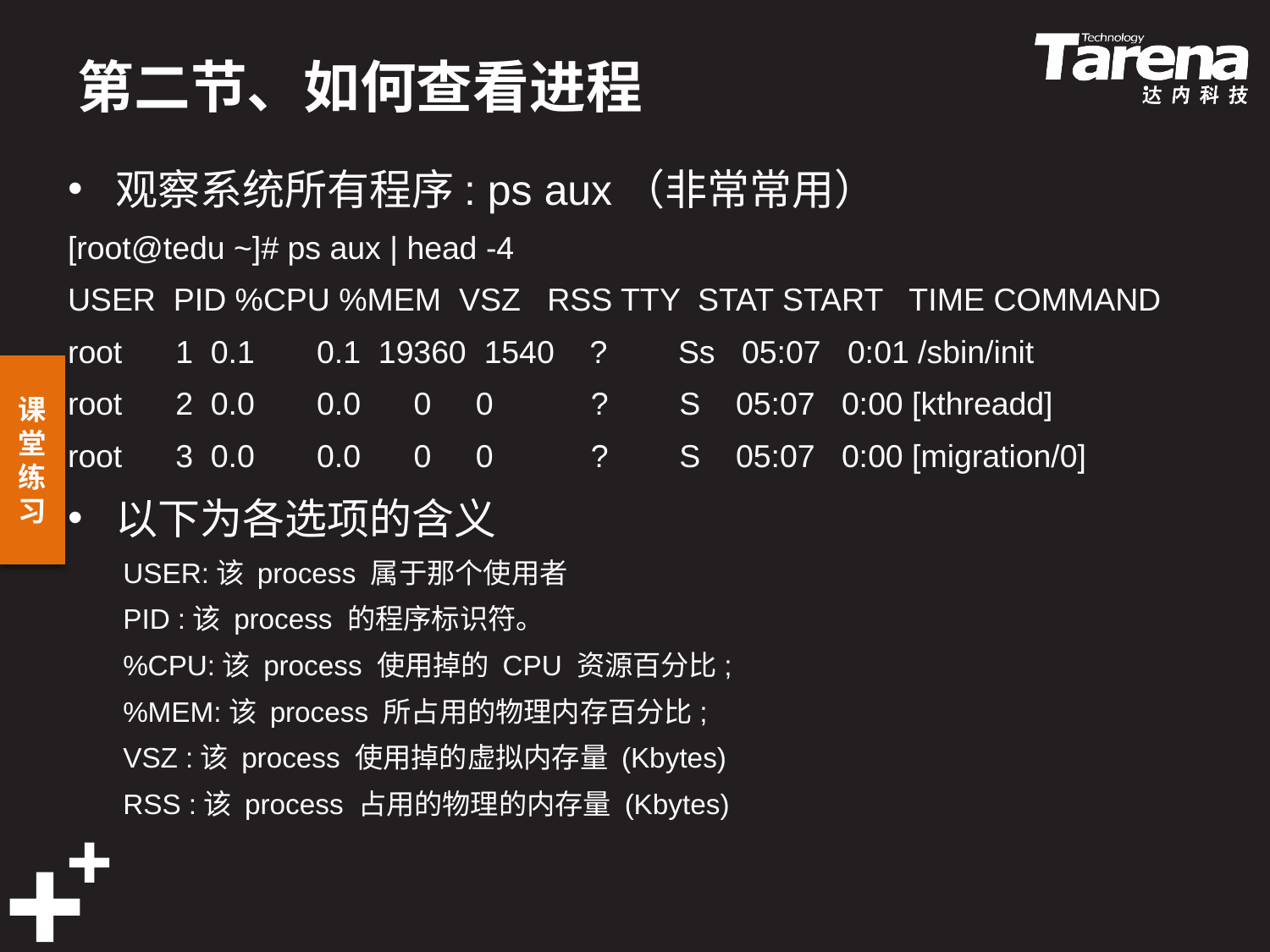

# 第二节、如何查看进程
观察系统所有程序: ps aux（非常常用）
[root@tedu ~]# ps aux | head -4
USER  PID %CPU %MEM  VSZ   RSS TTY  STAT START   TIME COMMAND
root      1  0.1       0.1  19360  1540    ?        Ss   05:07   0:01 /sbin/init
root      2  0.0       0.0      0     0           ?        S    05:07   0:00 [kthreadd]
root      3  0.0       0.0      0     0           ?        S    05:07   0:00 [migration/0]
以下为各选项的含义
USER:该 process 属于那个使用者
PID :该 process 的程序标识符。
%CPU:该 process 使用掉的 CPU 资源百分比;
%MEM:该 process 所占用的物理内存百分比;
VSZ :该 process 使用掉的虚拟内存量 (Kbytes)
RSS :该 process 占用的物理的内存量 (Kbytes)